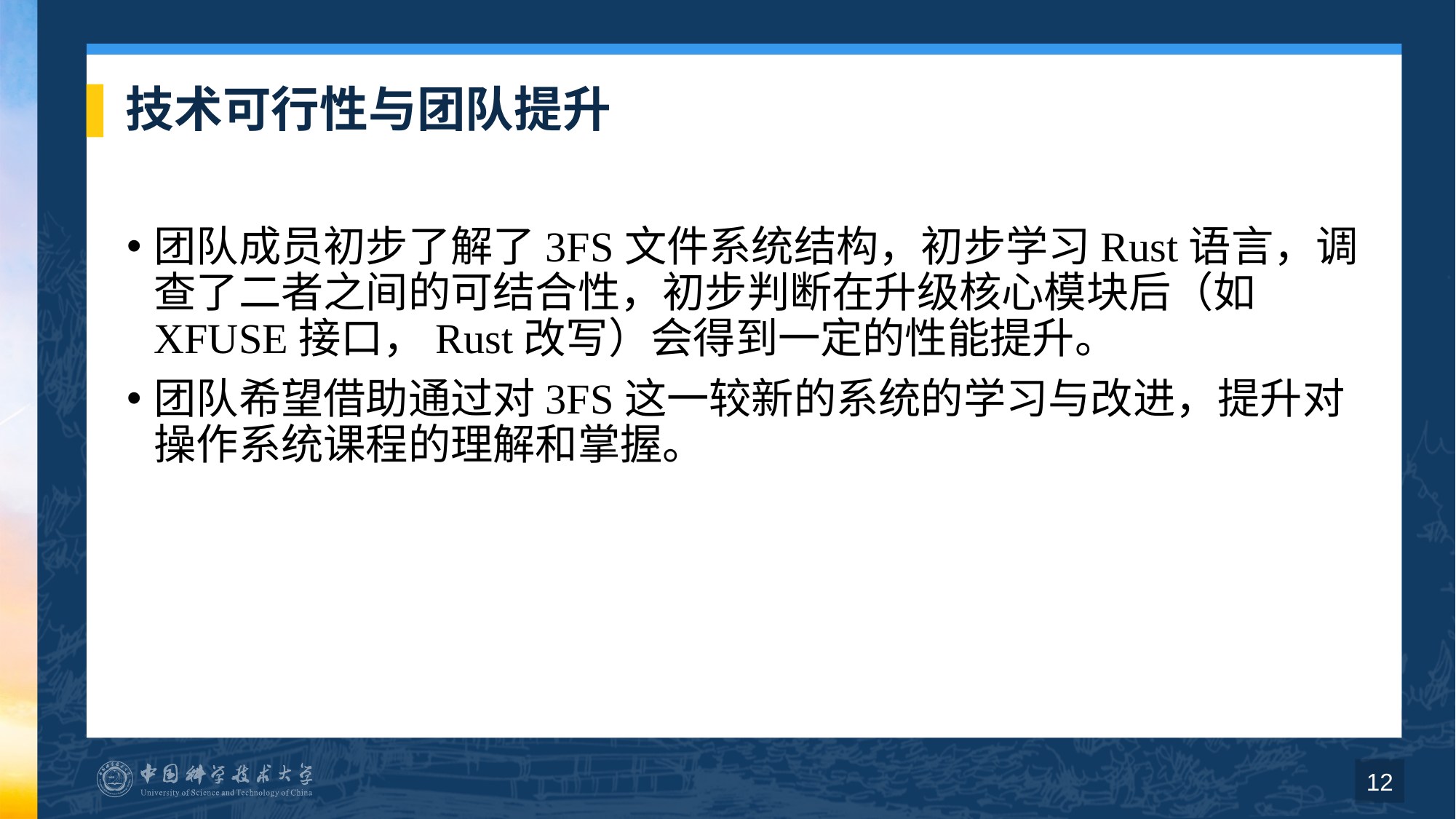

# 技术可行性与团队提升

团队成员初步了解了3FS文件系统结构，初步学习Rust语言，调查了二者之间的可结合性，初步判断在升级核心模块后（如XFUSE接口，Rust改写）会得到一定的性能提升。
团队希望借助通过对3FS这一较新的系统的学习与改进，提升对操作系统课程的理解和掌握。
12